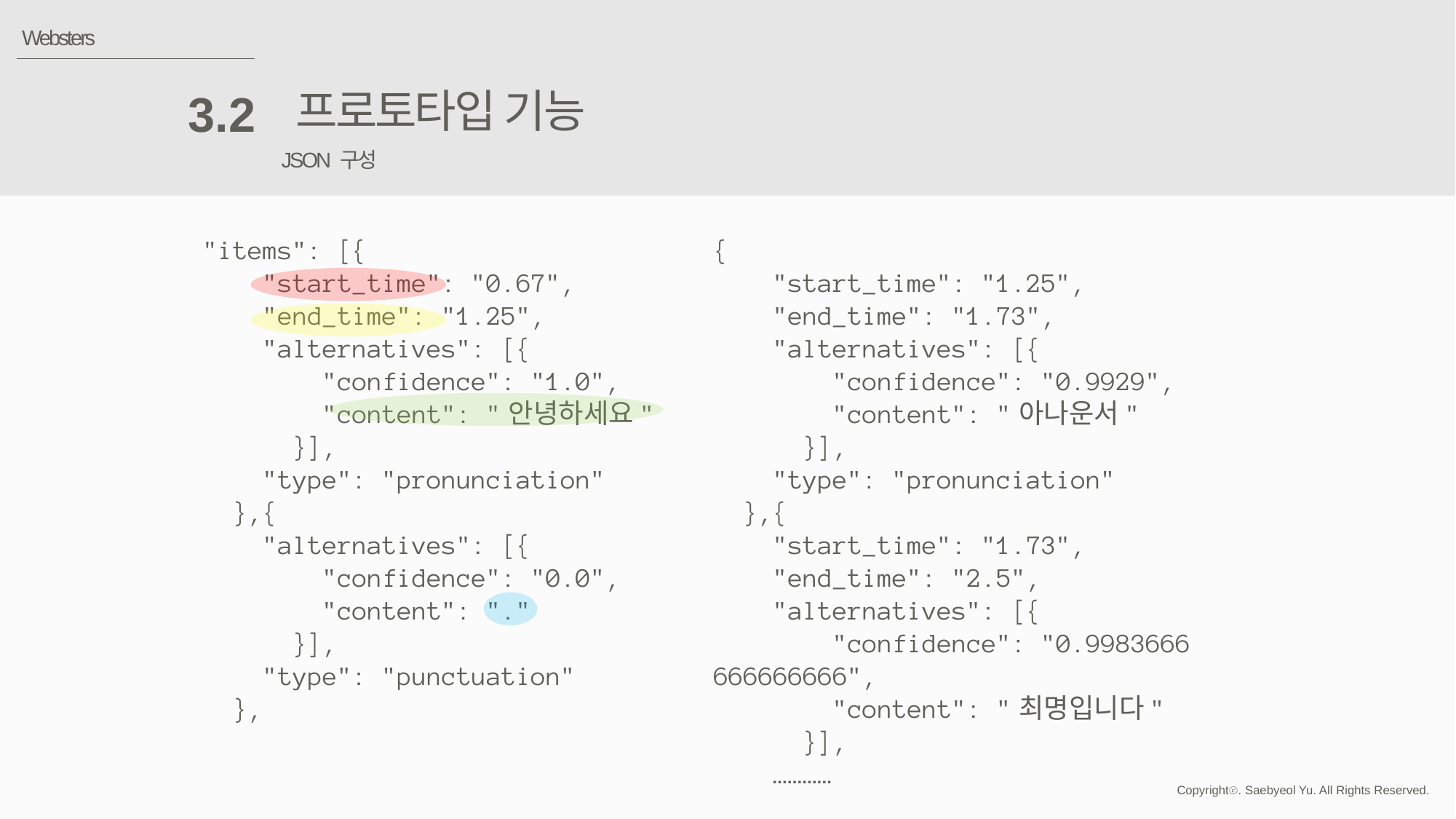

Websters
프로토타입 기능
3.2
JSON 구성
"items": [{
    "start_time": "0.67",
    "end_time": "1.25",
    "alternatives": [{
        "confidence": "1.0",
        "content": "안녕하세요"
      }],
    "type": "pronunciation"
  },{
    "alternatives": [{
        "confidence": "0.0",
        "content": "."
      }],
    "type": "punctuation"
  },

{
    "start_time": "1.25",
    "end_time": "1.73",
    "alternatives": [{
        "confidence": "0.9929",
        "content": "아나운서"
      }],
    "type": "pronunciation"
  },{
    "start_time": "1.73",
    "end_time": "2.5",
    "alternatives": [{
        "confidence": "0.9983666666666666",
        "content": "최명입니다"
      }],
    …………